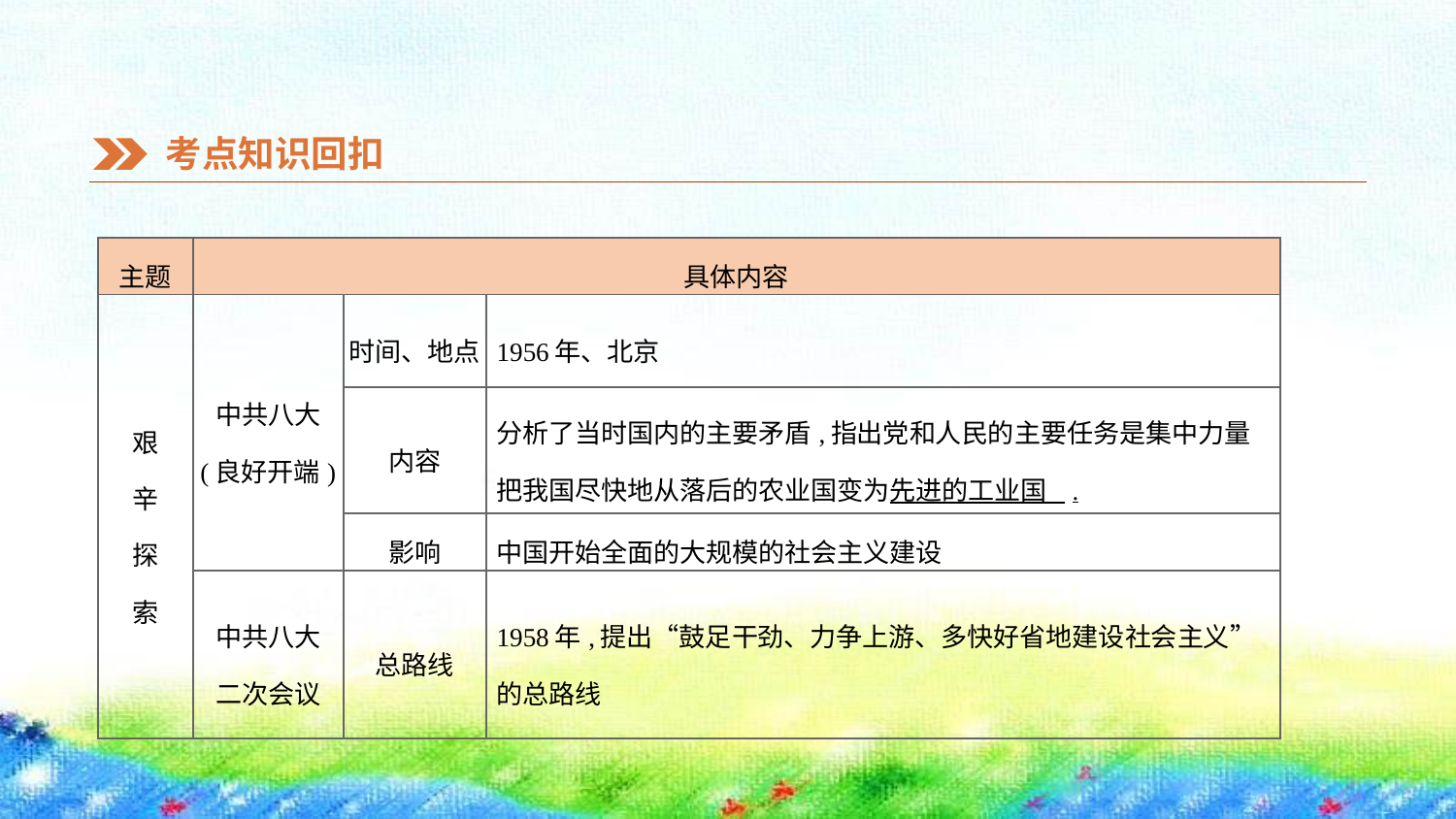

考点知识回扣

| 主题 | 具体内容 |  |  |
| --- | --- | --- | --- |
| 艰 辛 探 索 | 中共八大 (良好开端) | 时间、地点 | 1956年、北京 |
|  |  | 内容 | 分析了当时国内的主要矛盾,指出党和人民的主要任务是集中力量把我国尽快地从落后的农业国变为先进的工业国 . |
|  |  | 影响 | 中国开始全面的大规模的社会主义建设 |
|  | 中共八大 二次会议 | 总路线 | 1958年,提出“鼓足干劲、力争上游、多快好省地建设社会主义”的总路线 |